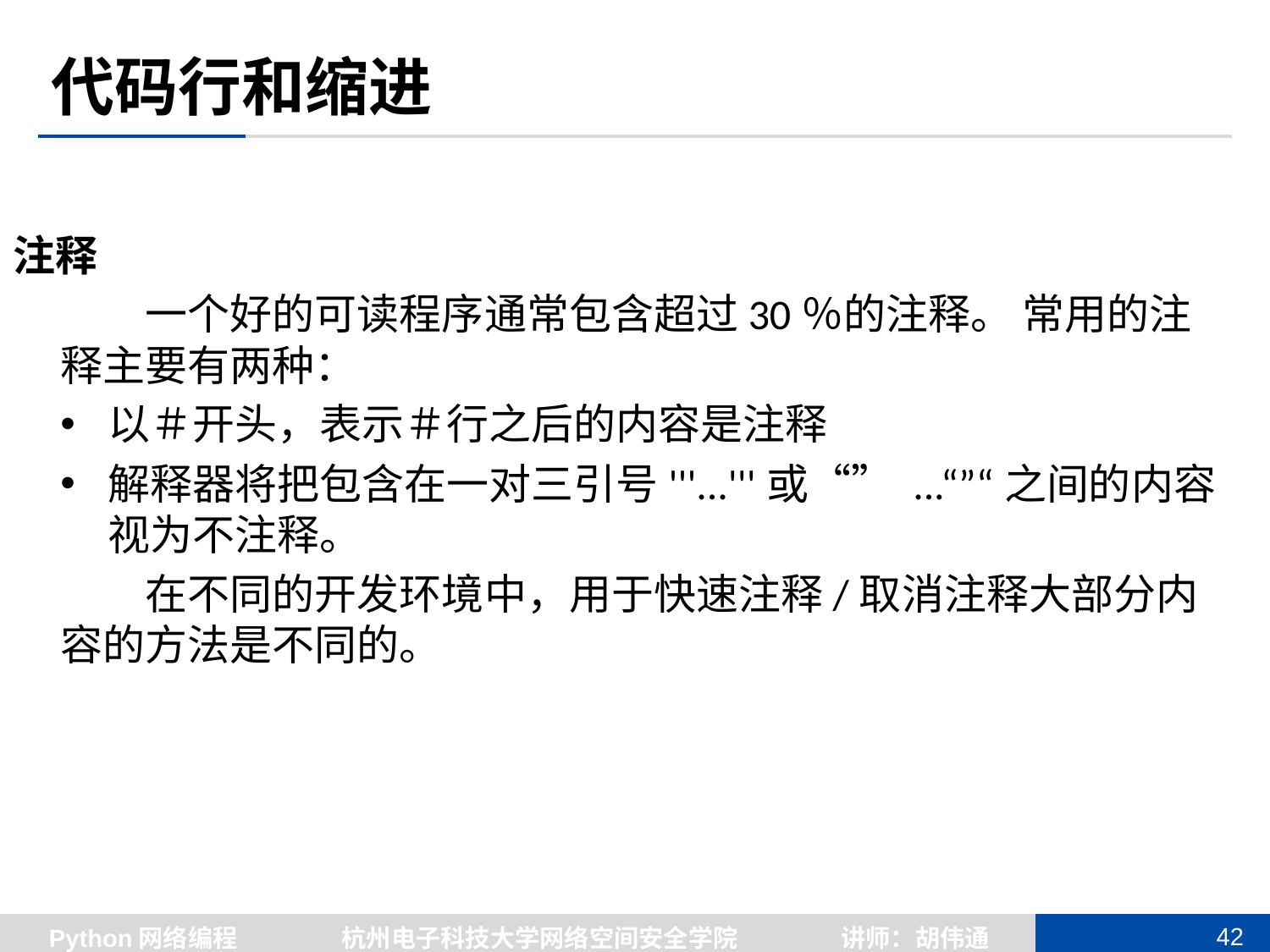

# 代码行和缩进
注释
一个好的可读程序通常包含超过30％的注释。 常用的注释主要有两种：
以＃开头，表示＃行之后的内容是注释
解释器将把包含在一对三引号'''...'''或“” ...“”“之间的内容视为不注释。
在不同的开发环境中，用于快速注释/取消注释大部分内容的方法是不同的。